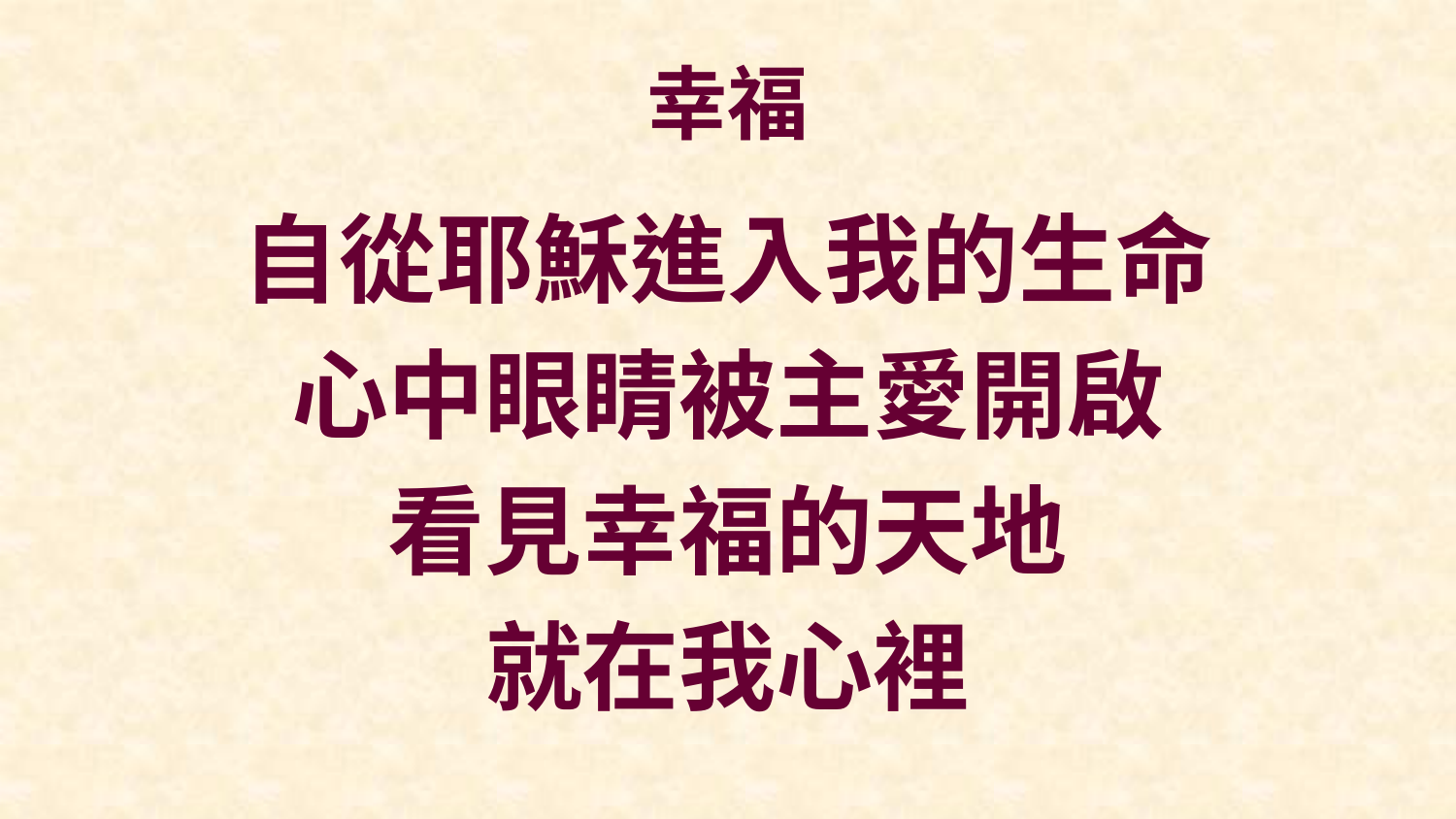

# 幸福
自從耶穌進入我的生命
心中眼睛被主愛開啟
看見幸福的天地
就在我心裡